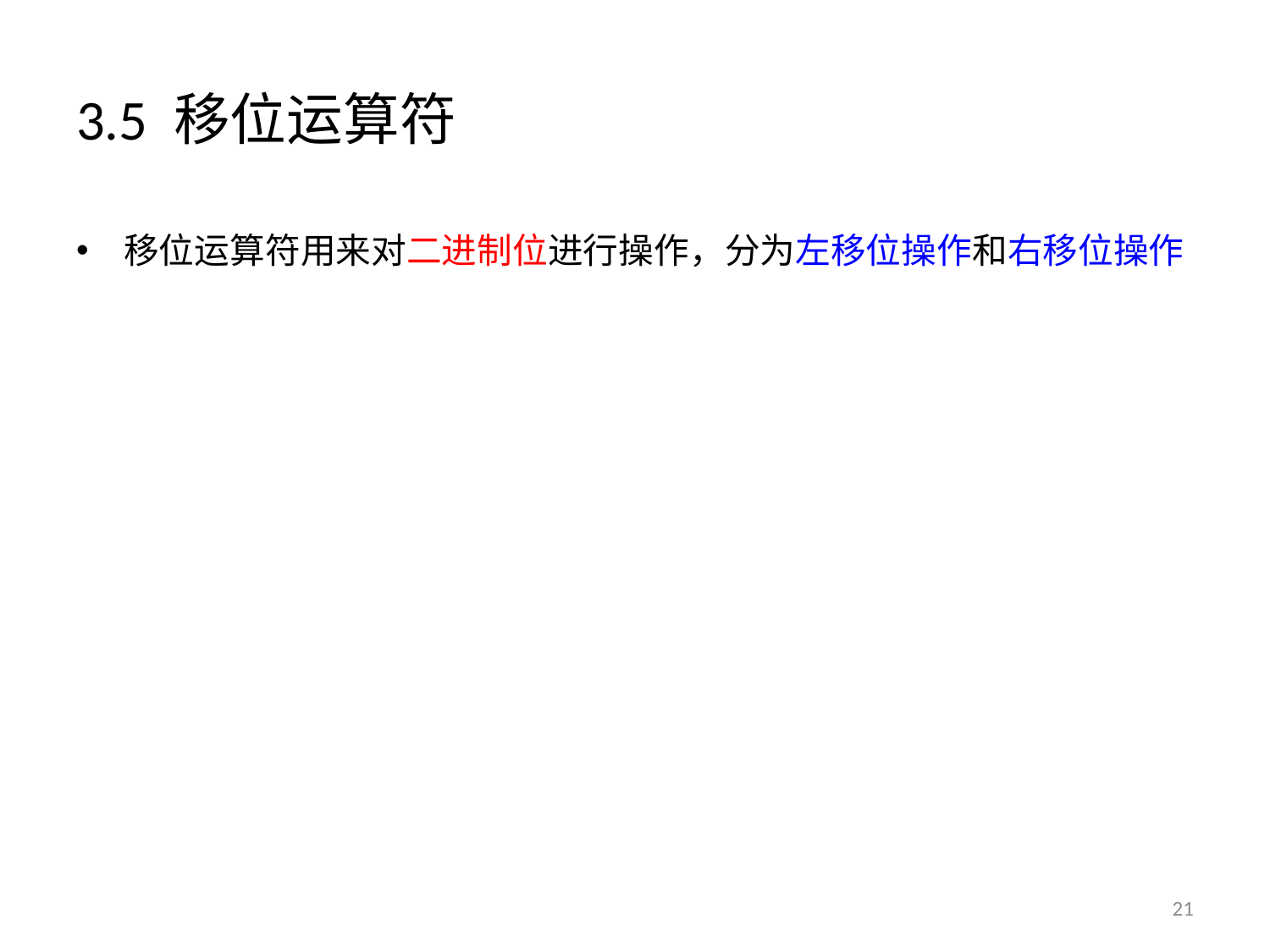

# 3.5 移位运算符
移位运算符用来对二进制位进行操作，分为左移位操作和右移位操作

21